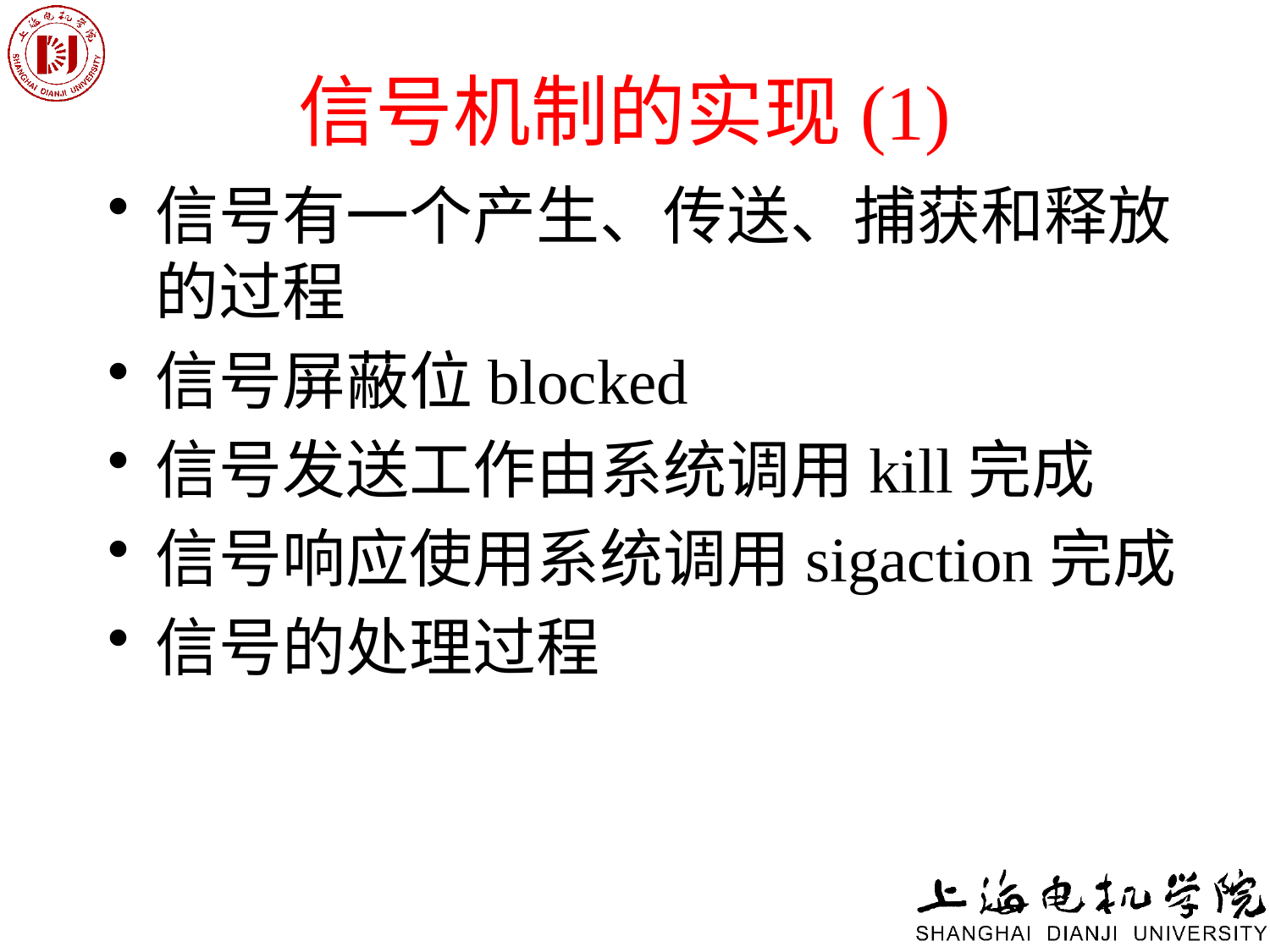

# 信号机制的实现(1)
信号有一个产生、传送、捕获和释放的过程
信号屏蔽位blocked
信号发送工作由系统调用kill完成
信号响应使用系统调用sigaction完成
信号的处理过程